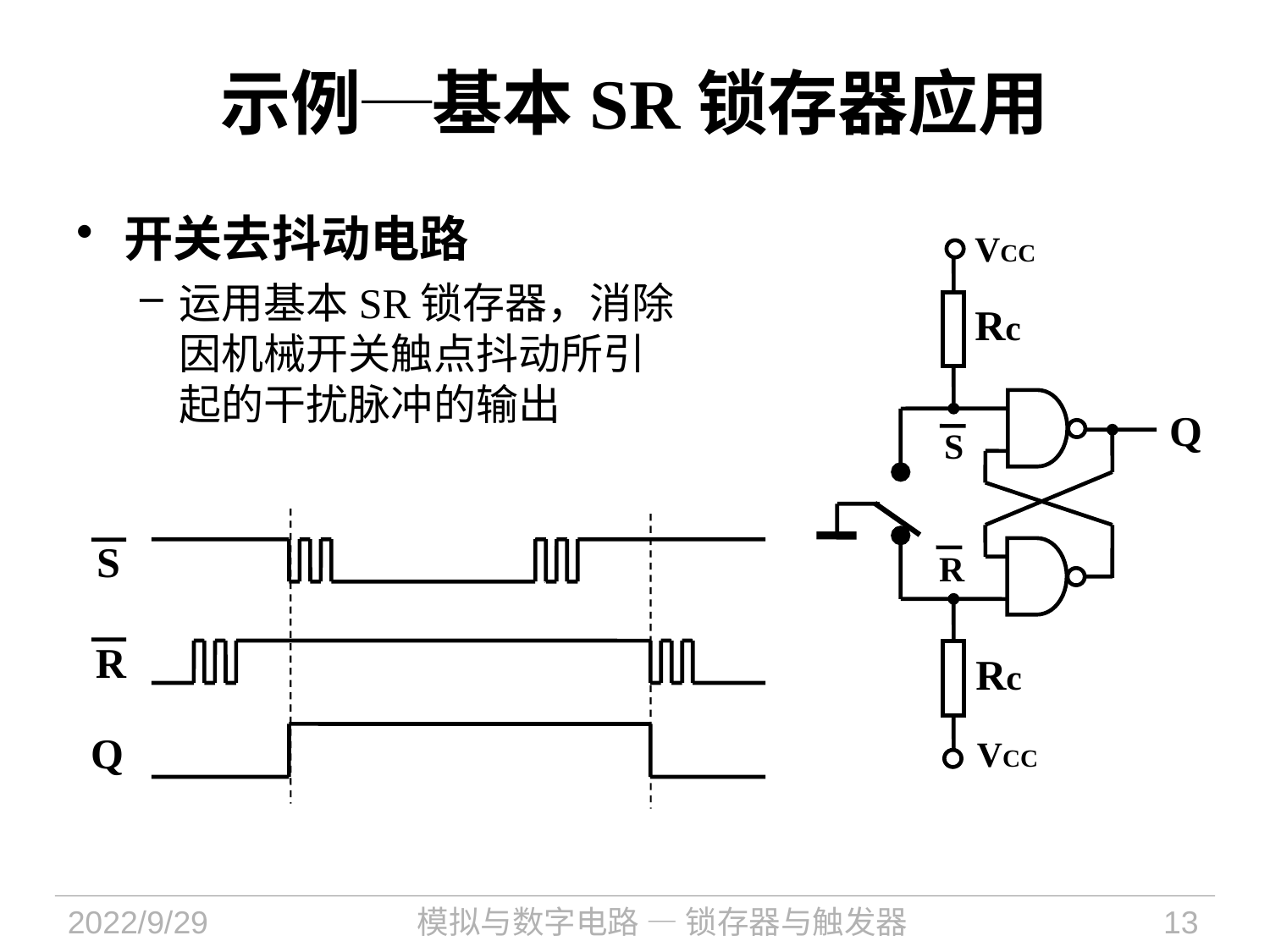

# 示例─基本SR锁存器应用
开关去抖动电路
运用基本SR锁存器，消除因机械开关触点抖动所引起的干扰脉冲的输出
VCC

Rc

Q

S

S

R

R

Rc

Q

VCC

2022/9/29
模拟与数字电路 — 锁存器与触发器
13